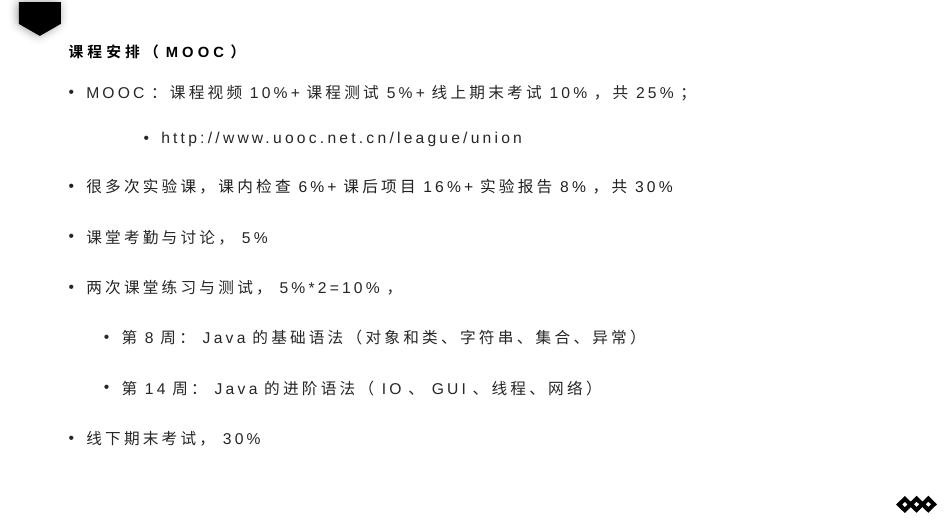

课程安排（MOOC）
MOOC：课程视频10%+课程测试5%+线上期末考试10%，共25%；
http://www.uooc.net.cn/league/union
很多次实验课，课内检查6%+课后项目16%+实验报告8%，共30%
课堂考勤与讨论，5%
两次课堂练习与测试，5%*2=10%，
第8周：Java的基础语法（对象和类、字符串、集合、异常）
第14周：Java的进阶语法（IO、GUI、线程、网络）
线下期末考试，30%